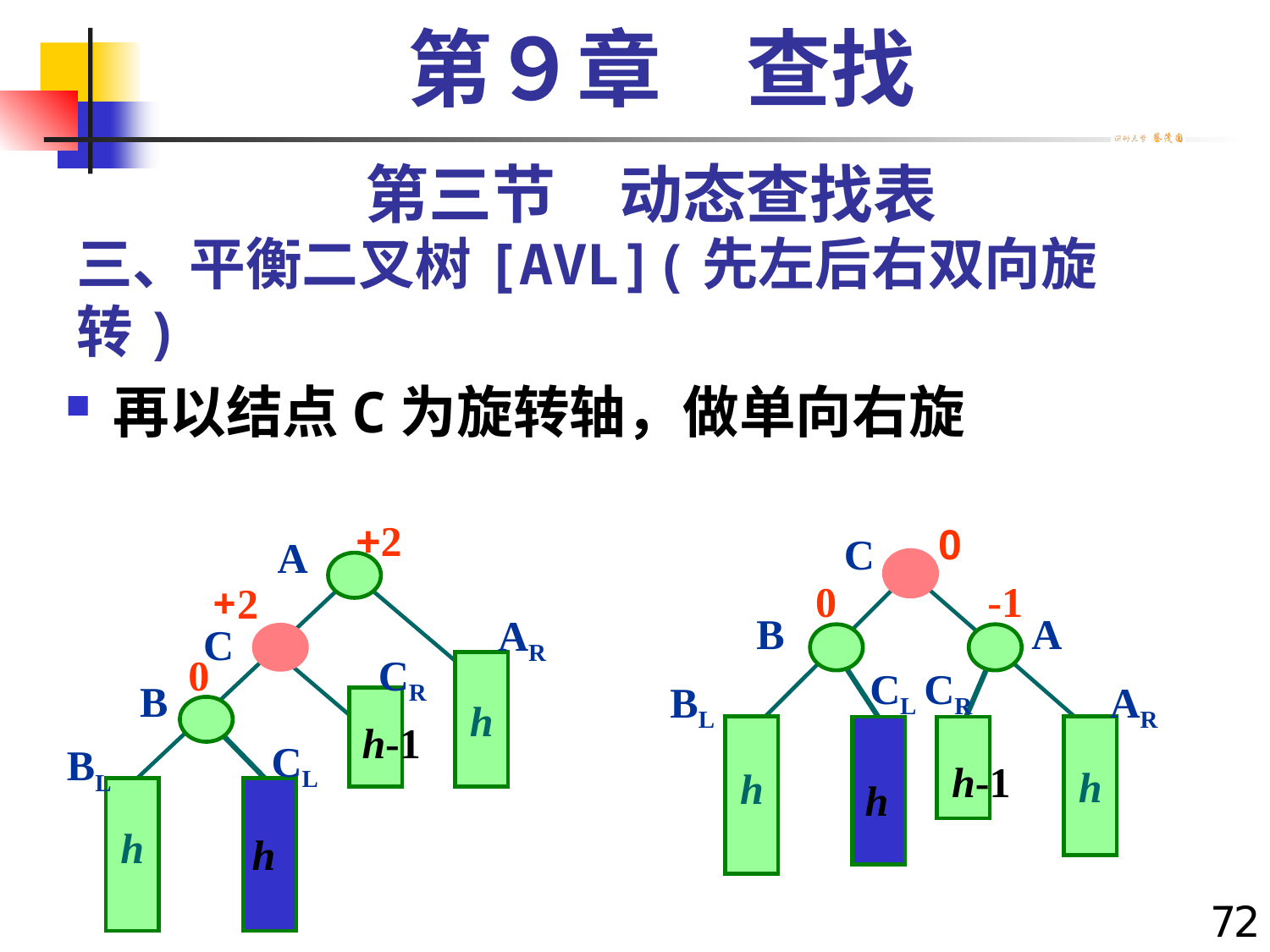

第９章　查找
第三节　动态查找表
# 三、平衡二叉树[AVL](先左后右双向旋转)
再以结点C为旋转轴，做单向右旋
+2
A

+2

AR
C

CR
0
h

B

h-1

CL
BL
h

h
0
C

0
-1

B
A

CL
CR

BL
AR
h

h
h-1
h
72